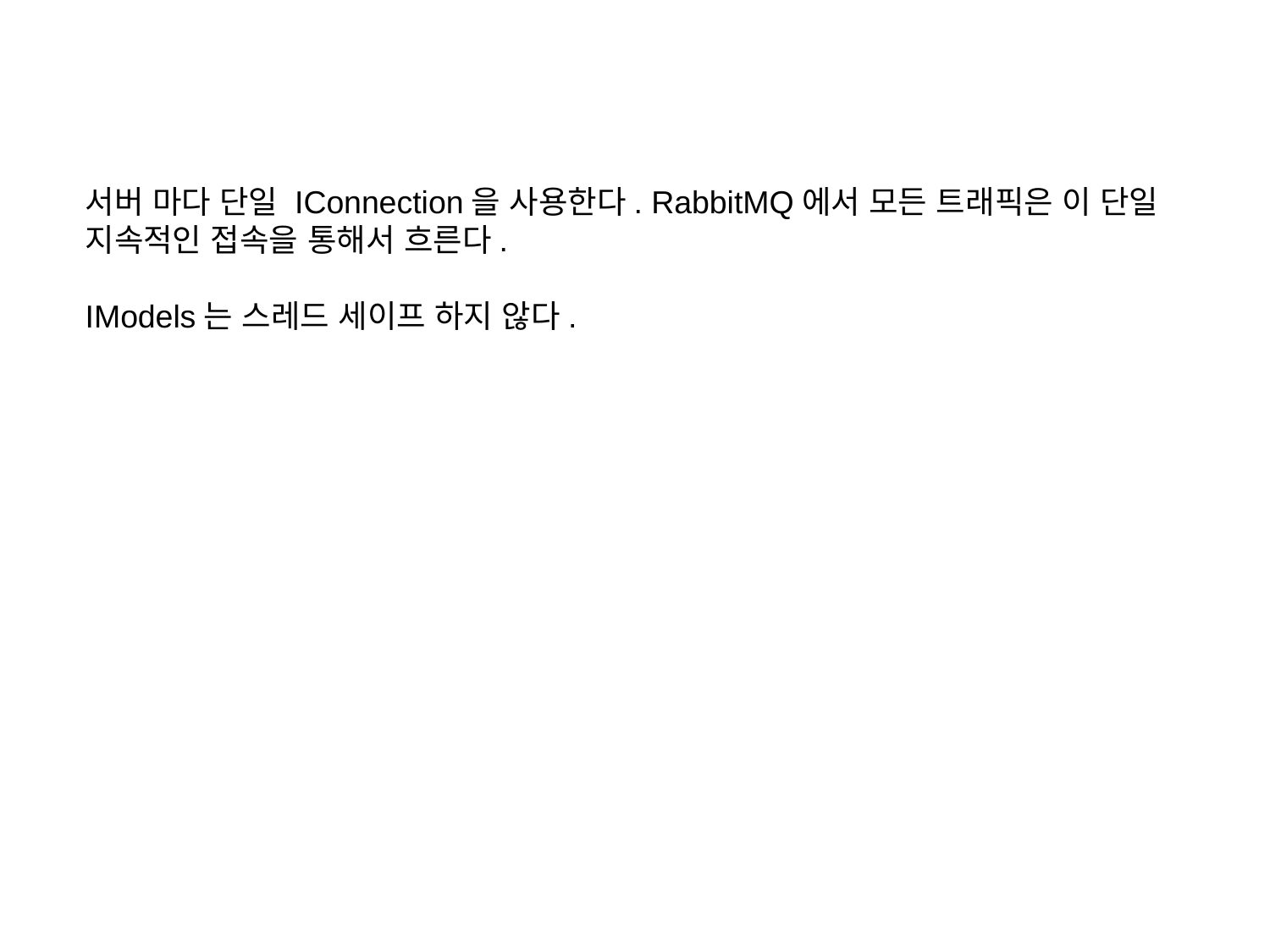

서버 마다 단일 IConnection을 사용한다. RabbitMQ에서 모든 트래픽은 이 단일 지속적인 접속을 통해서 흐른다.

IModels는 스레드 세이프 하지 않다.